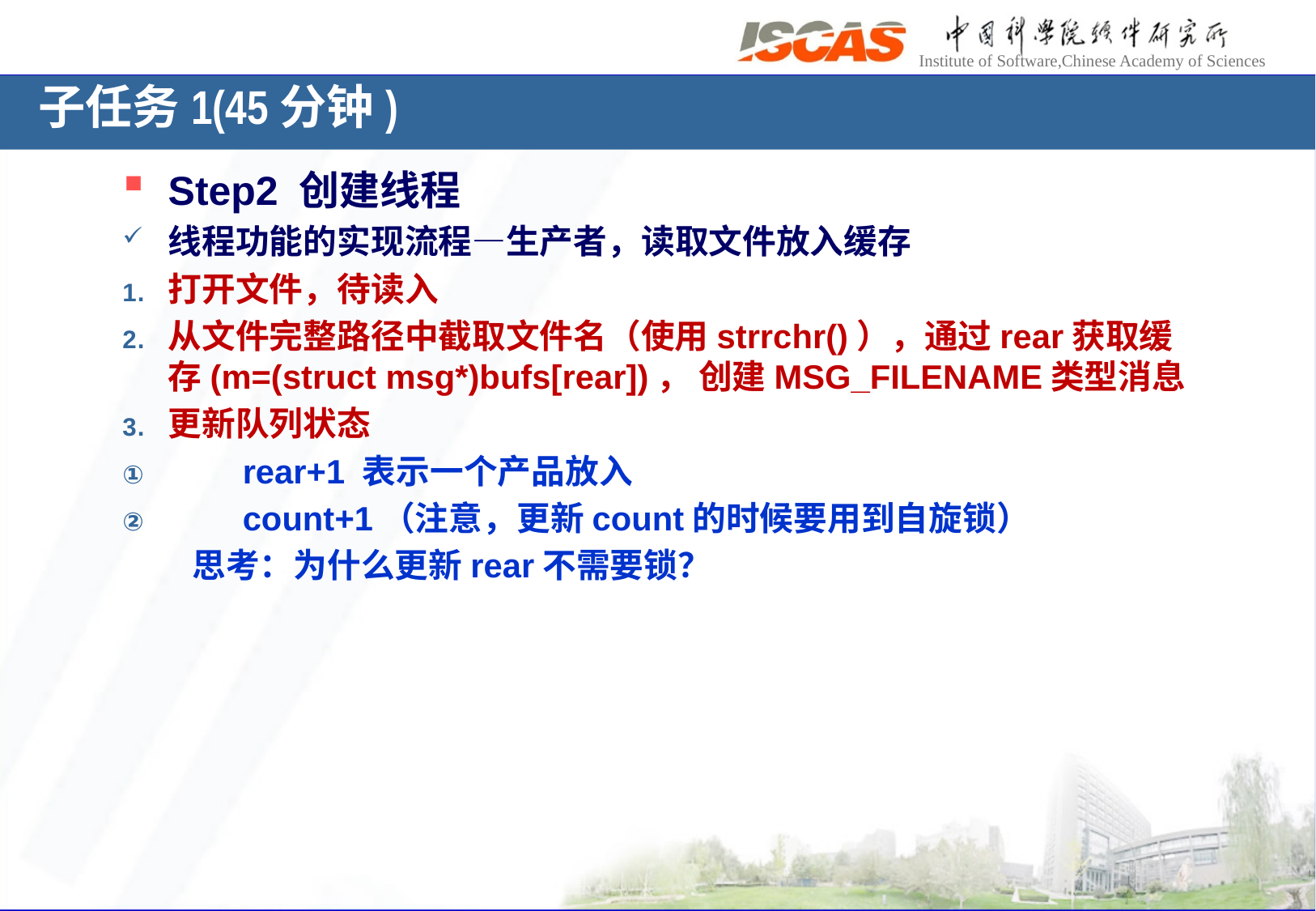

子任务1(45分钟)
Step2 创建线程
线程功能的实现流程—生产者，读取文件放入缓存
打开文件，待读入
从文件完整路径中截取文件名（使用strrchr()），通过rear获取缓存(m=(struct msg*)bufs[rear])， 创建MSG_FILENAME类型消息
更新队列状态
        rear+1 表示一个产品放入
        count+1（注意，更新count的时候要用到自旋锁）
        思考：为什么更新rear不需要锁？